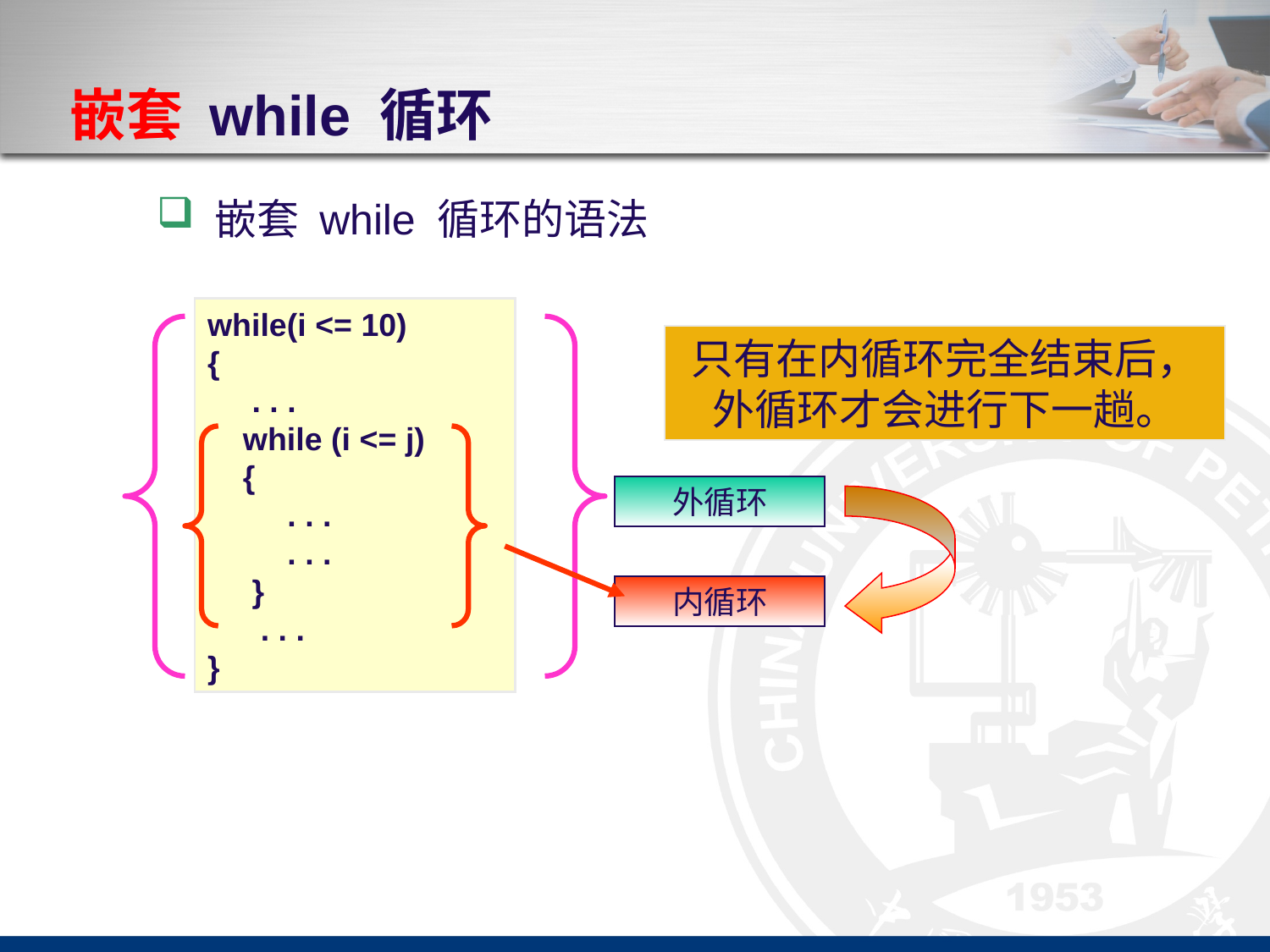

# 嵌套 while 循环
 嵌套 while 循环的语法
while(i <= 10)
{
     . . .
    while (i <= j)
    {
         . . .
         . . .
     }
      . . .
}

只有在内循环完全结束后，外循环才会进行下一趟。

外循环

内循环